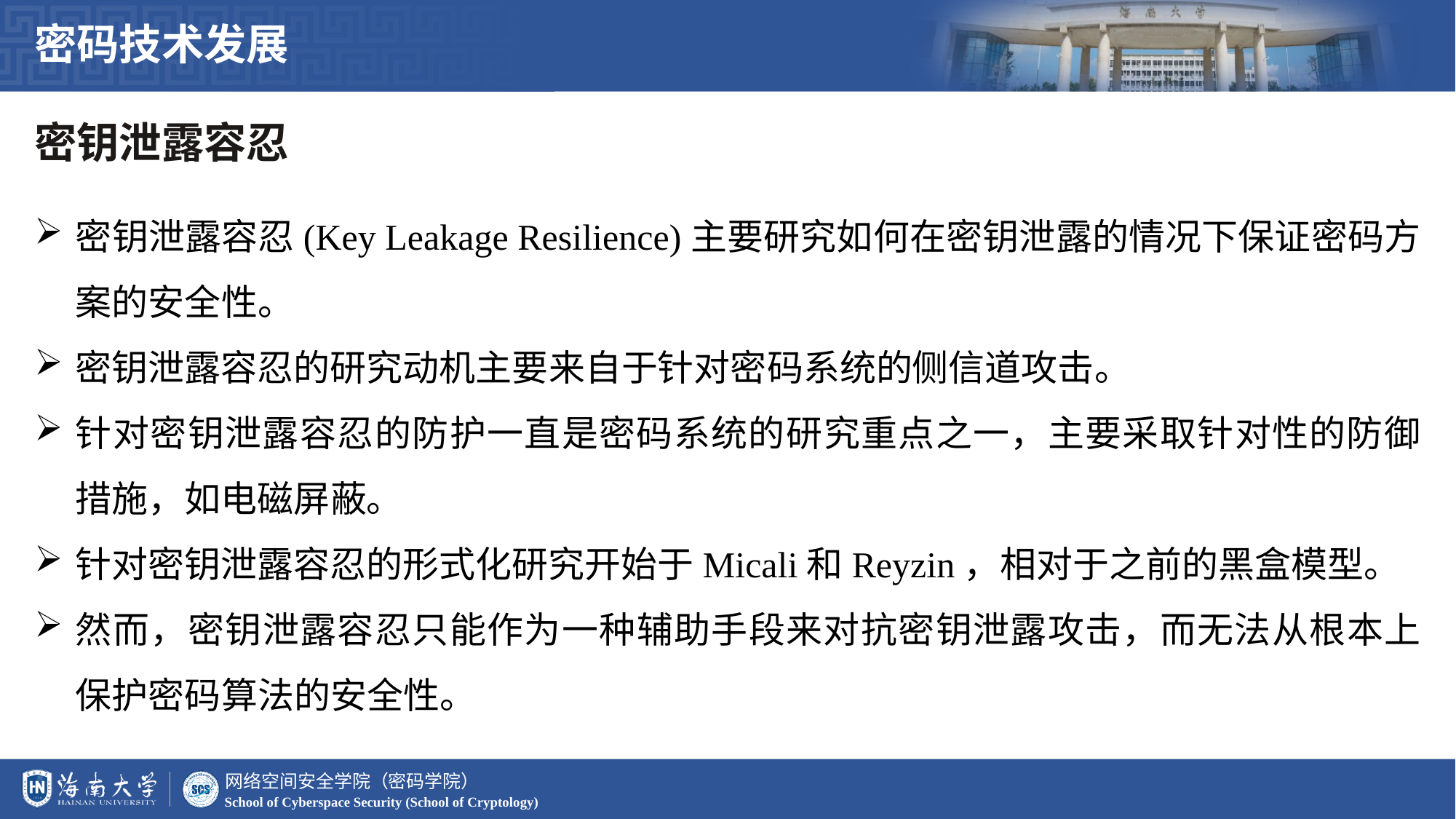

密码技术发展
密钥泄露容忍
密钥泄露容忍(Key Leakage Resilience)主要研究如何在密钥泄露的情况下保证密码方案的安全性。
密钥泄露容忍的研究动机主要来自于针对密码系统的侧信道攻击。
针对密钥泄露容忍的防护一直是密码系统的研究重点之一，主要采取针对性的防御措施，如电磁屏蔽。
针对密钥泄露容忍的形式化研究开始于Micali和Reyzin，相对于之前的黑盒模型。
然而，密钥泄露容忍只能作为一种辅助手段来对抗密钥泄露攻击，而无法从根本上保护密码算法的安全性。
58